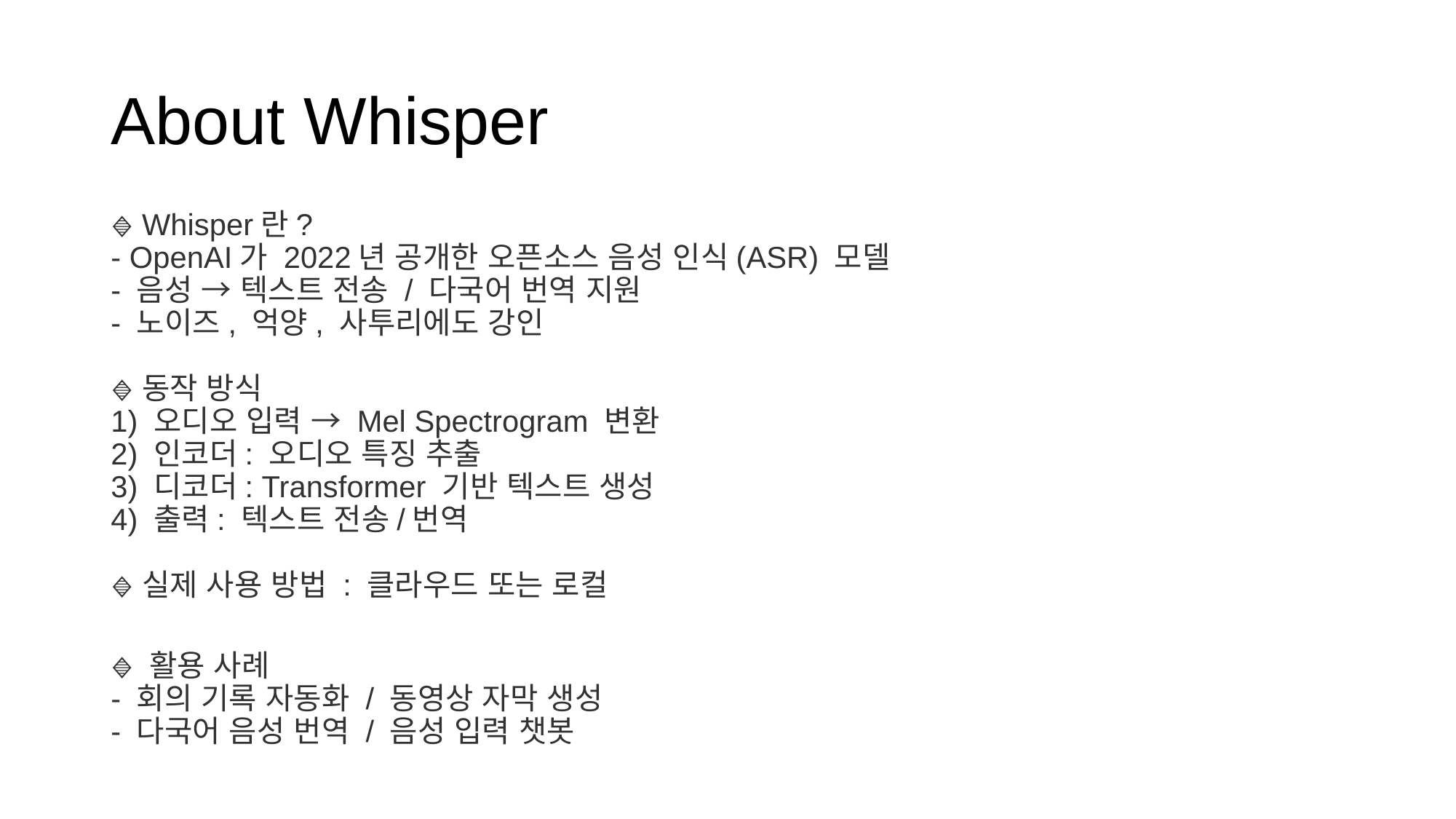

# About Whisper
🔹 Whisper란?
- OpenAI가 2022년 공개한 오픈소스 음성 인식(ASR) 모델
- 음성 → 텍스트 전송 / 다국어 번역 지원
- 노이즈, 억양, 사투리에도 강인
🔹 동작 방식
1) 오디오 입력 → Mel Spectrogram 변환
2) 인코더: 오디오 특징 추출
3) 디코더: Transformer 기반 텍스트 생성
4) 출력: 텍스트 전송/번역
🔹 실제 사용 방법 : 클라우드 또는 로컬
🔹 활용 사례
- 회의 기록 자동화 / 동영상 자막 생성
- 다국어 음성 번역 / 음성 입력 챗봇